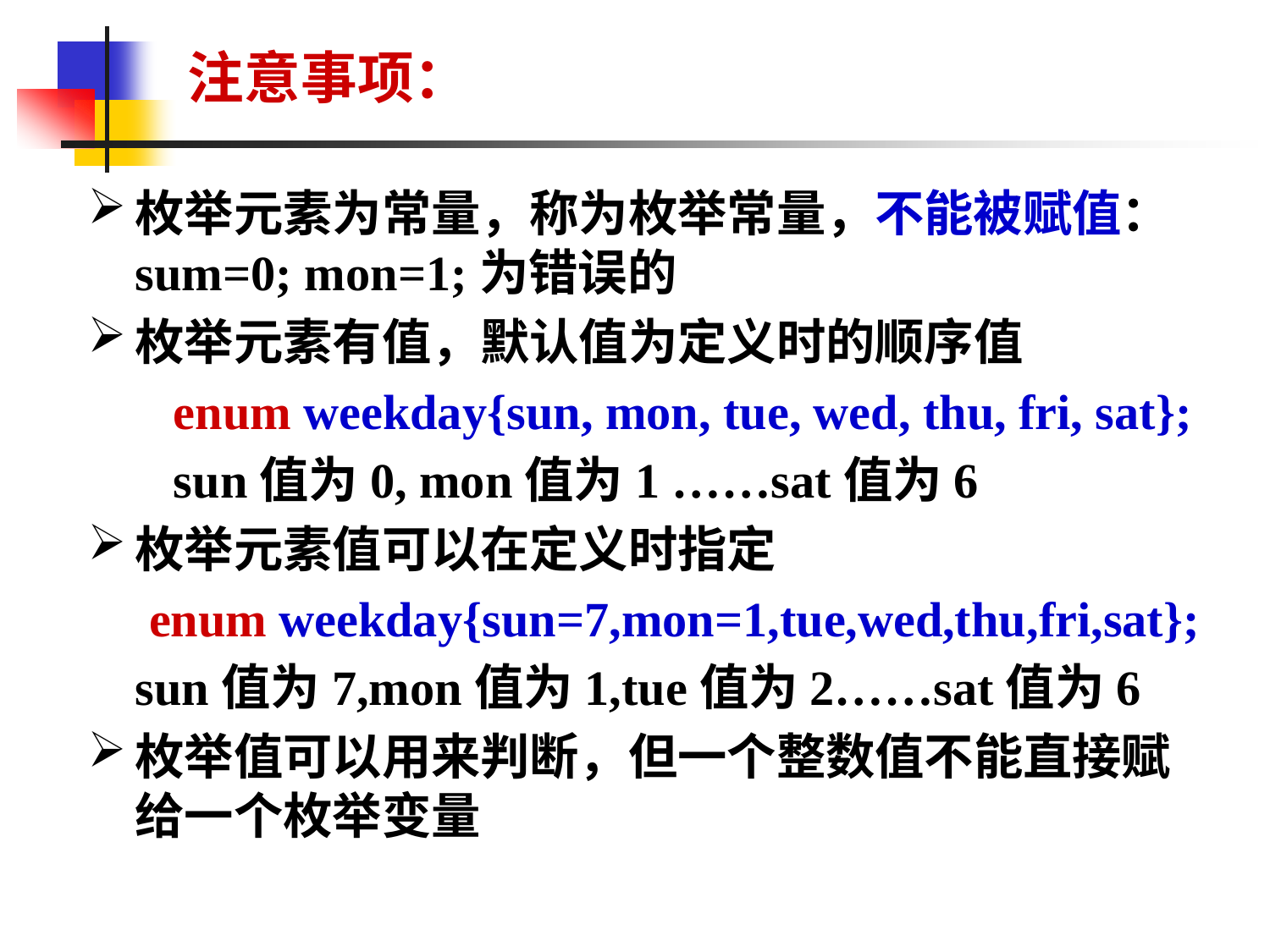

注意事项：
枚举元素为常量，称为枚举常量，不能被赋值：sum=0; mon=1;为错误的
枚举元素有值，默认值为定义时的顺序值
       enum weekday{sun, mon, tue, wed, thu, fri, sat};
       sun值为0, mon值为1 ……sat值为6
枚举元素值可以在定义时指定
     enum weekday{sun=7,mon=1,tue,wed,thu,fri,sat};
 	sun值为7,mon值为1,tue值为2……sat值为6
枚举值可以用来判断，但一个整数值不能直接赋给一个枚举变量